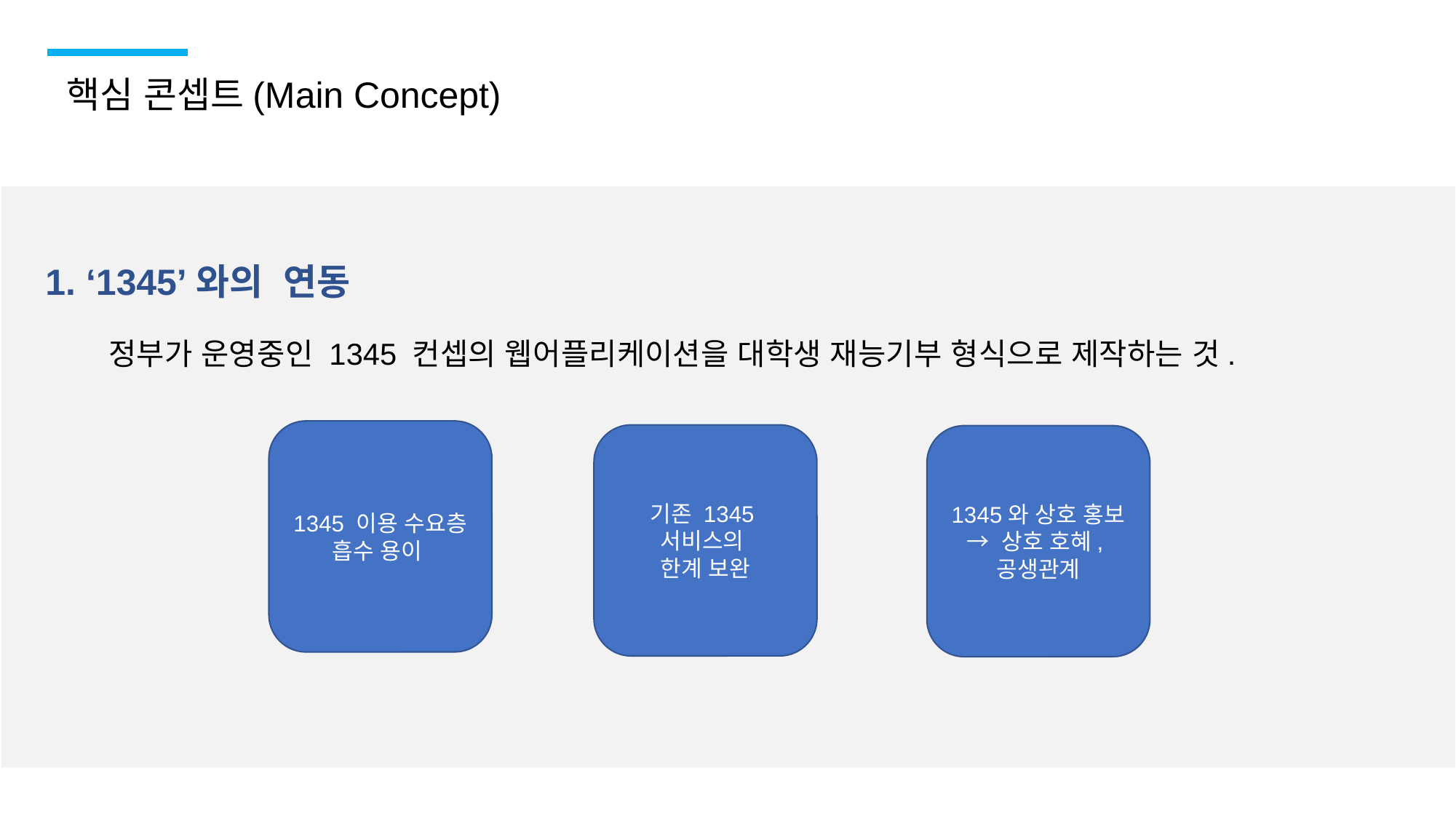

핵심 콘셉트(Main Concept)

1. ‘1345’와의  연동

정부가 운영중인 1345 컨셉의 웹어플리케이션을 대학생 재능기부 형식으로 제작하는 것.

1345 이용 수요층
흡수 용이
기존 1345
서비스의
한계 보완
1345와 상호 홍보
→ 상호 호혜,
공생관계